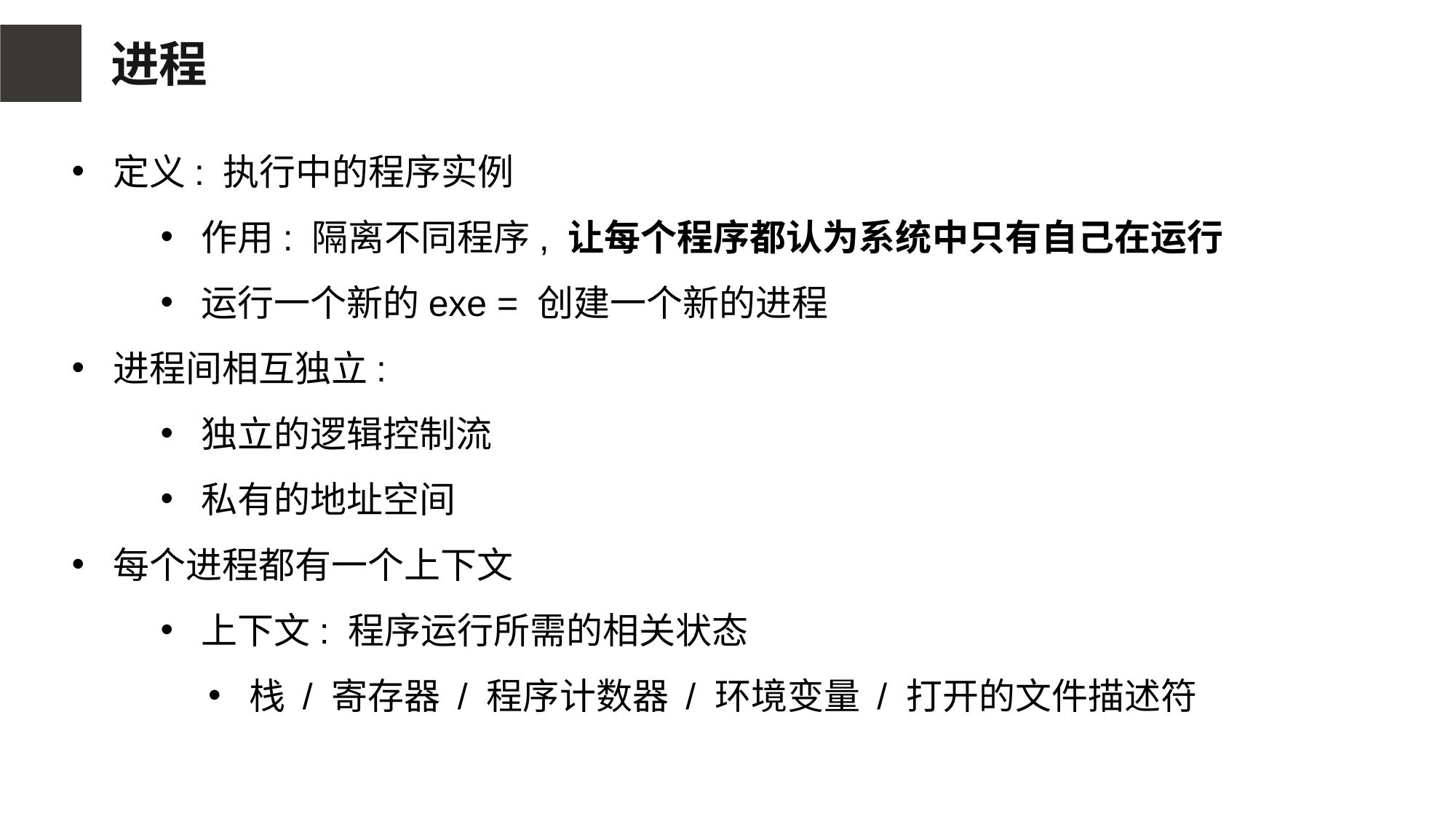

进程
定义: 执行中的程序实例
作用: 隔离不同程序, 让每个程序都认为系统中只有自己在运行
运行一个新的exe = 创建一个新的进程
进程间相互独立:
独立的逻辑控制流
私有的地址空间
每个进程都有一个上下文
上下文: 程序运行所需的相关状态
栈 / 寄存器 / 程序计数器 / 环境变量 / 打开的文件描述符